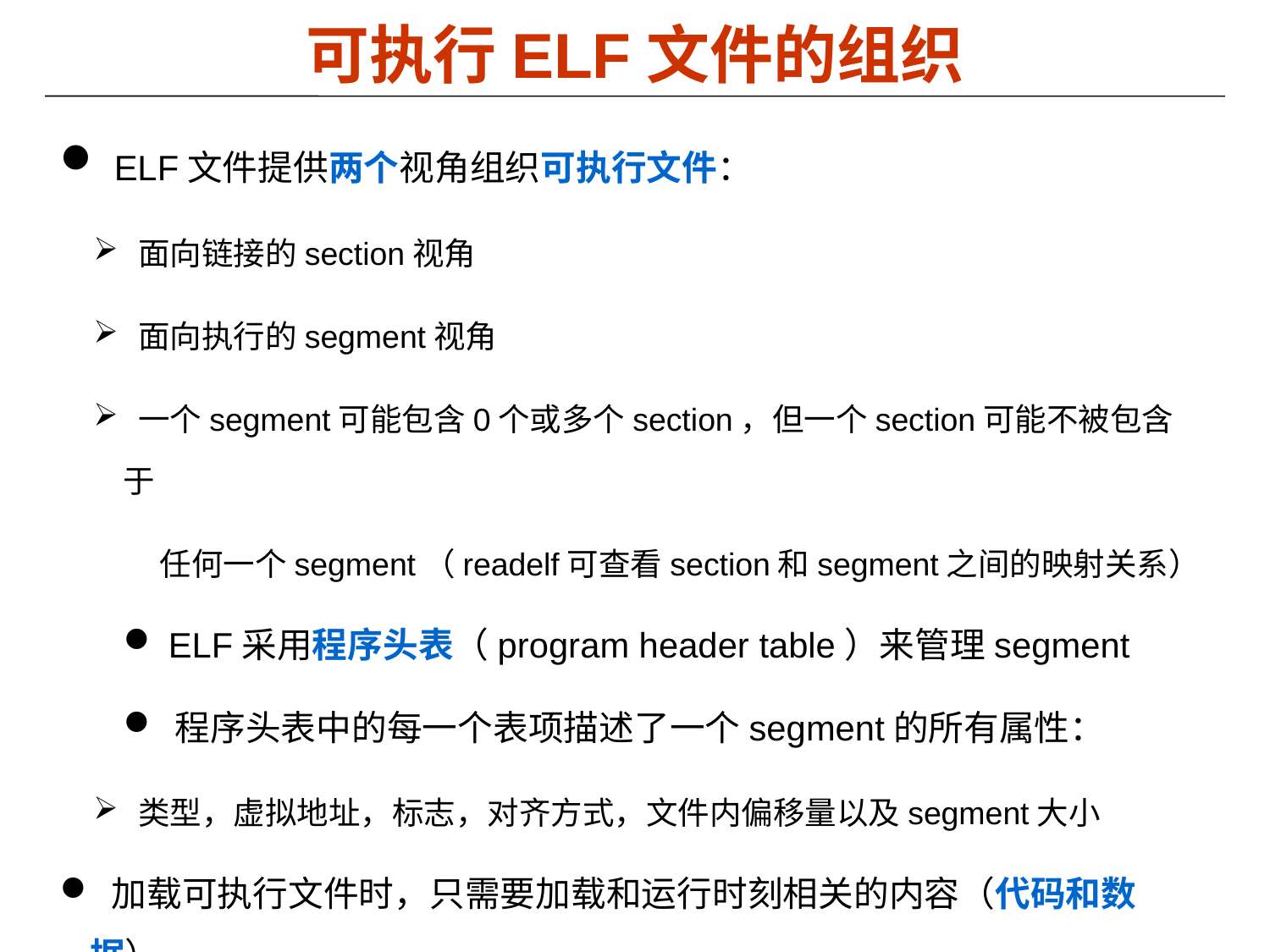

# 可执行ELF文件的组织
 ELF文件提供两个视角组织可执行文件：
 面向链接的section视角
 面向执行的segment视角
 一个segment可能包含0个或多个section，但一个section可能不被包含于
    任何一个segment（readelf可查看section和segment之间的映射关系）
 ELF采用程序头表（program header table）来管理segment
 程序头表中的每一个表项描述了一个segment的所有属性：
 类型，虚拟地址，标志，对齐方式，文件内偏移量以及segment大小
 加载可执行文件时，只需要加载和运行时刻相关的内容（代码和数据）